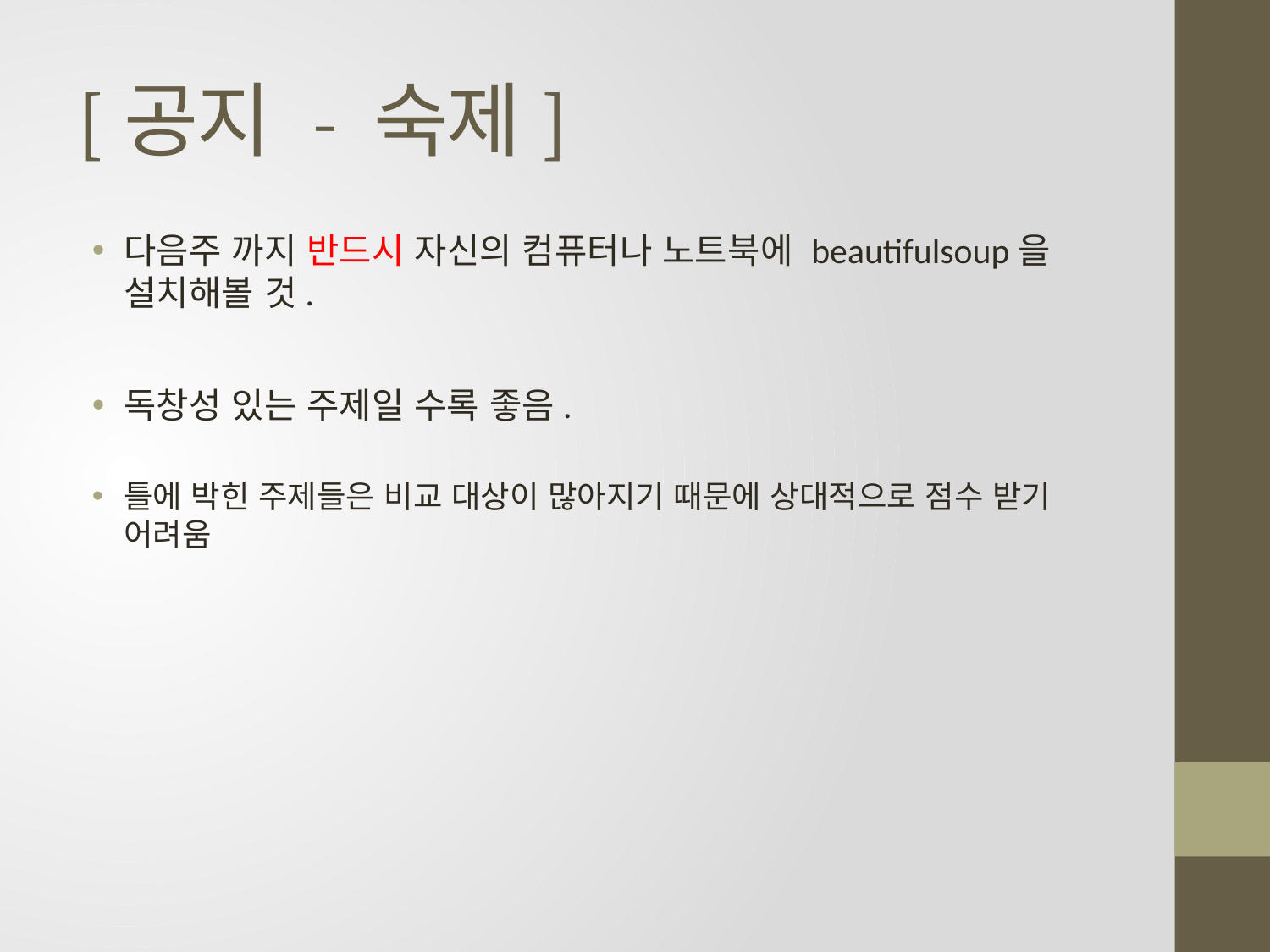

# [공지 - 숙제]
다음주 까지 반드시 자신의 컴퓨터나 노트북에 beautifulsoup을 설치해볼 것.

독창성 있는 주제일 수록 좋음.

틀에 박힌 주제들은 비교 대상이 많아지기 때문에 상대적으로 점수 받기 어려움